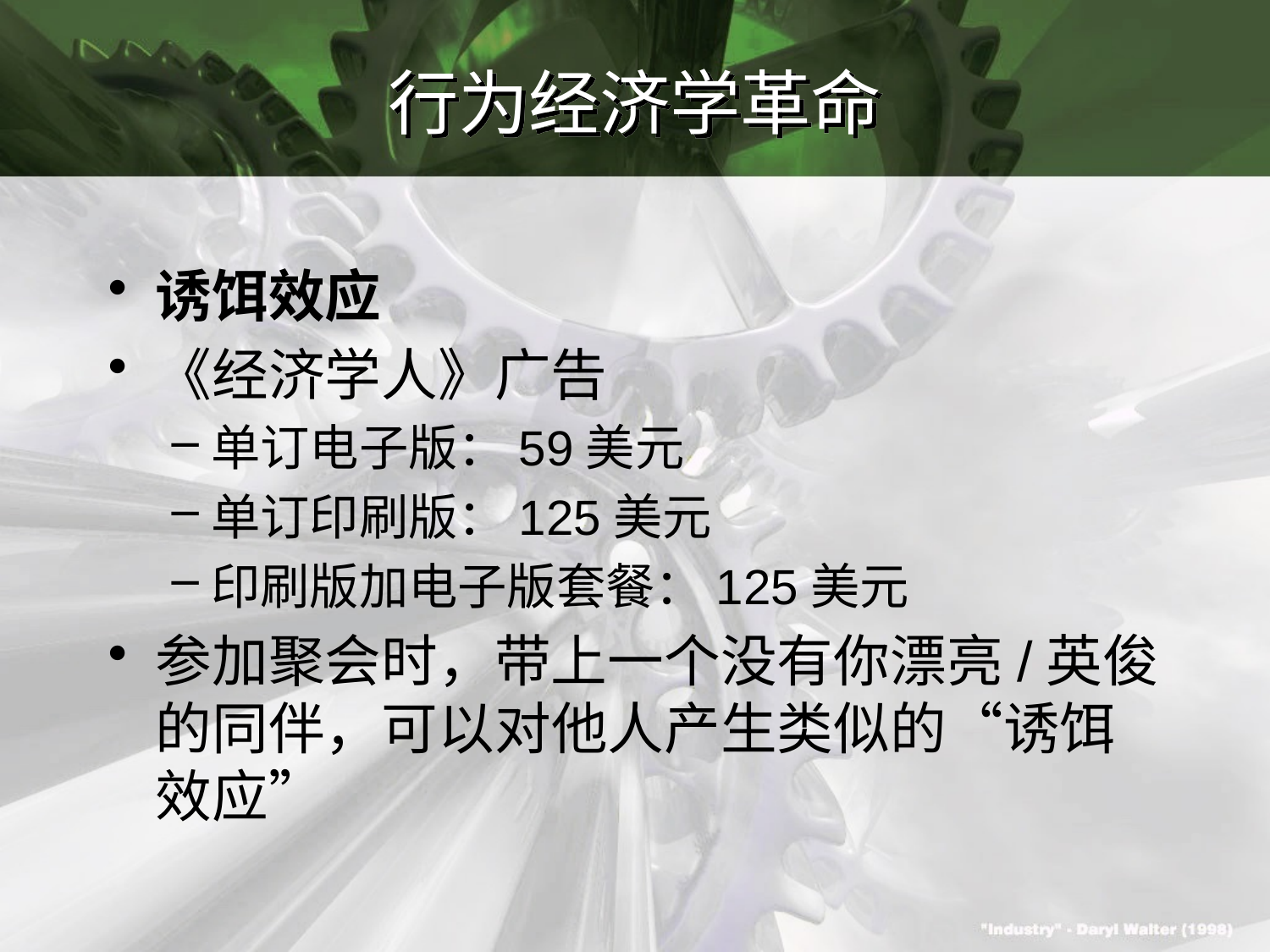

# 行为经济学革命
诱饵效应
《经济学人》广告
单订电子版：59美元
单订印刷版：125美元
印刷版加电子版套餐：125美元
参加聚会时，带上一个没有你漂亮/英俊的同伴，可以对他人产生类似的“诱饵效应”